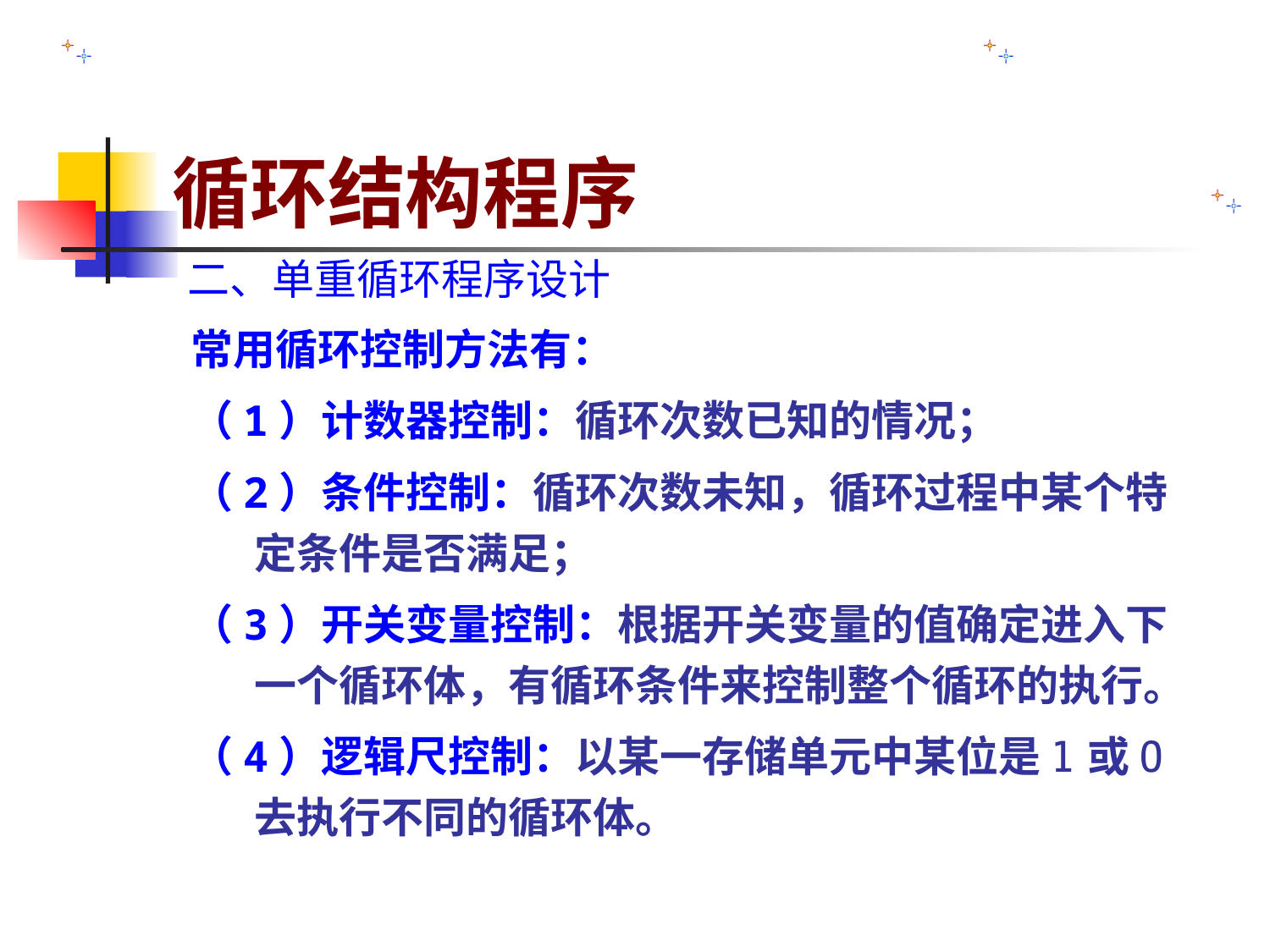

# 循环结构程序
二、单重循环程序设计
常用循环控制方法有：
（1）计数器控制：循环次数已知的情况；
（2）条件控制：循环次数未知，循环过程中某个特定条件是否满足；
（3）开关变量控制：根据开关变量的值确定进入下一个循环体，有循环条件来控制整个循环的执行。
（4）逻辑尺控制：以某一存储单元中某位是1或0去执行不同的循环体。